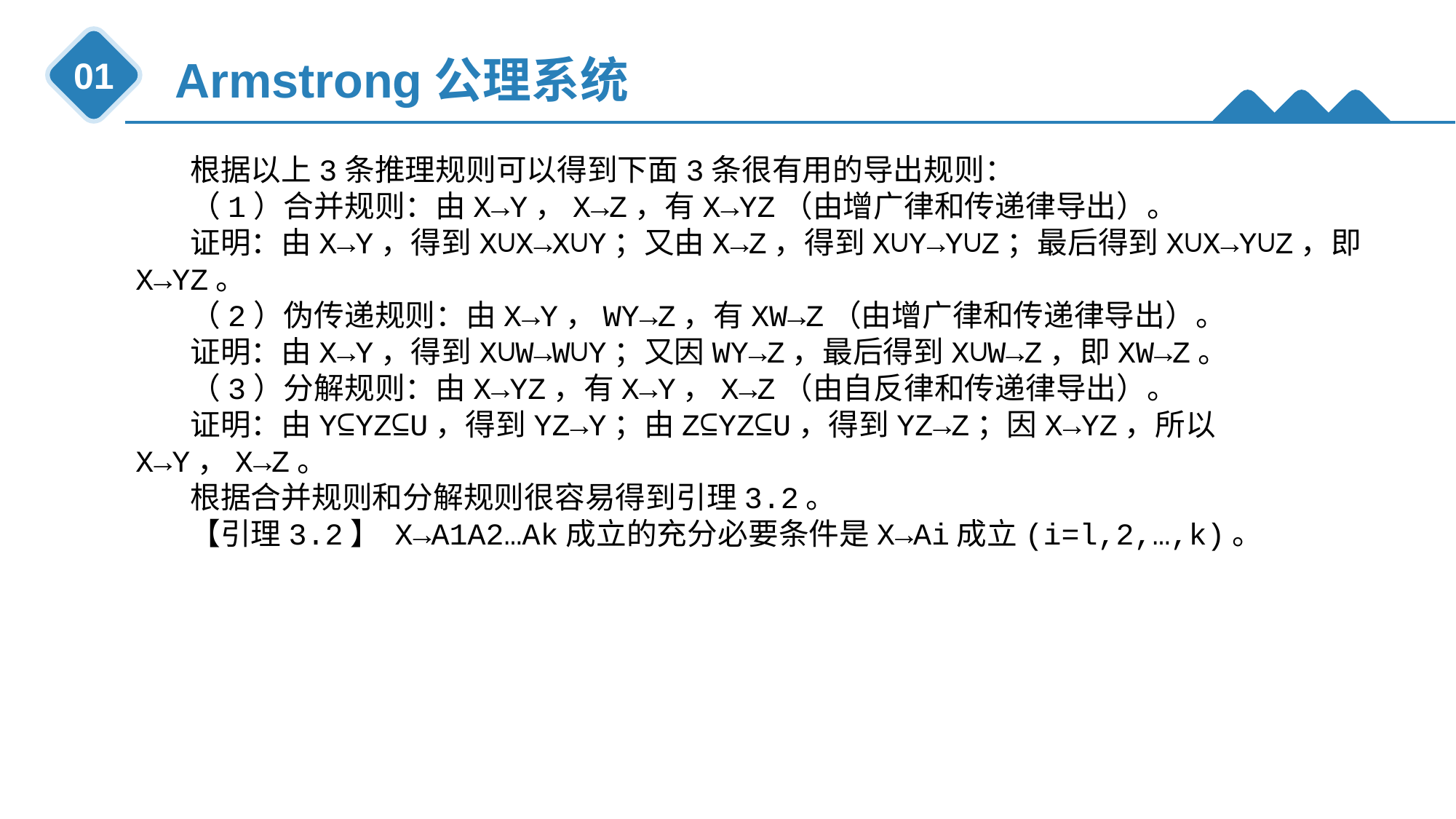

Armstrong公理系统
01

根据以上3条推理规则可以得到下面3条很有用的导出规则：
（1）合并规则：由X→Y，X→Z，有X→YZ（由增广律和传递律导出）。
证明：由X→Y，得到X∪X→X∪Y；又由X→Z，得到X∪Y→Y∪Z；最后得到X∪X→Y∪Z，即X→YZ。
（2）伪传递规则：由X→Y，WY→Z，有XW→Z（由增广律和传递律导出）。
证明：由X→Y，得到X∪W→W∪Y；又因WY→Z，最后得到X∪W→Z，即XW→Z。
（3）分解规则：由X→YZ，有X→Y，X→Z（由自反律和传递律导出）。
证明：由Y⊆YZ⊆U，得到YZ→Y；由Z⊆YZ⊆U，得到YZ→Z；因X→YZ，所以X→Y，X→Z。
根据合并规则和分解规则很容易得到引理3.2。
【引理3.2】 X→A1A2…Ak成立的充分必要条件是X→Ai成立(i=l,2,…,k)。